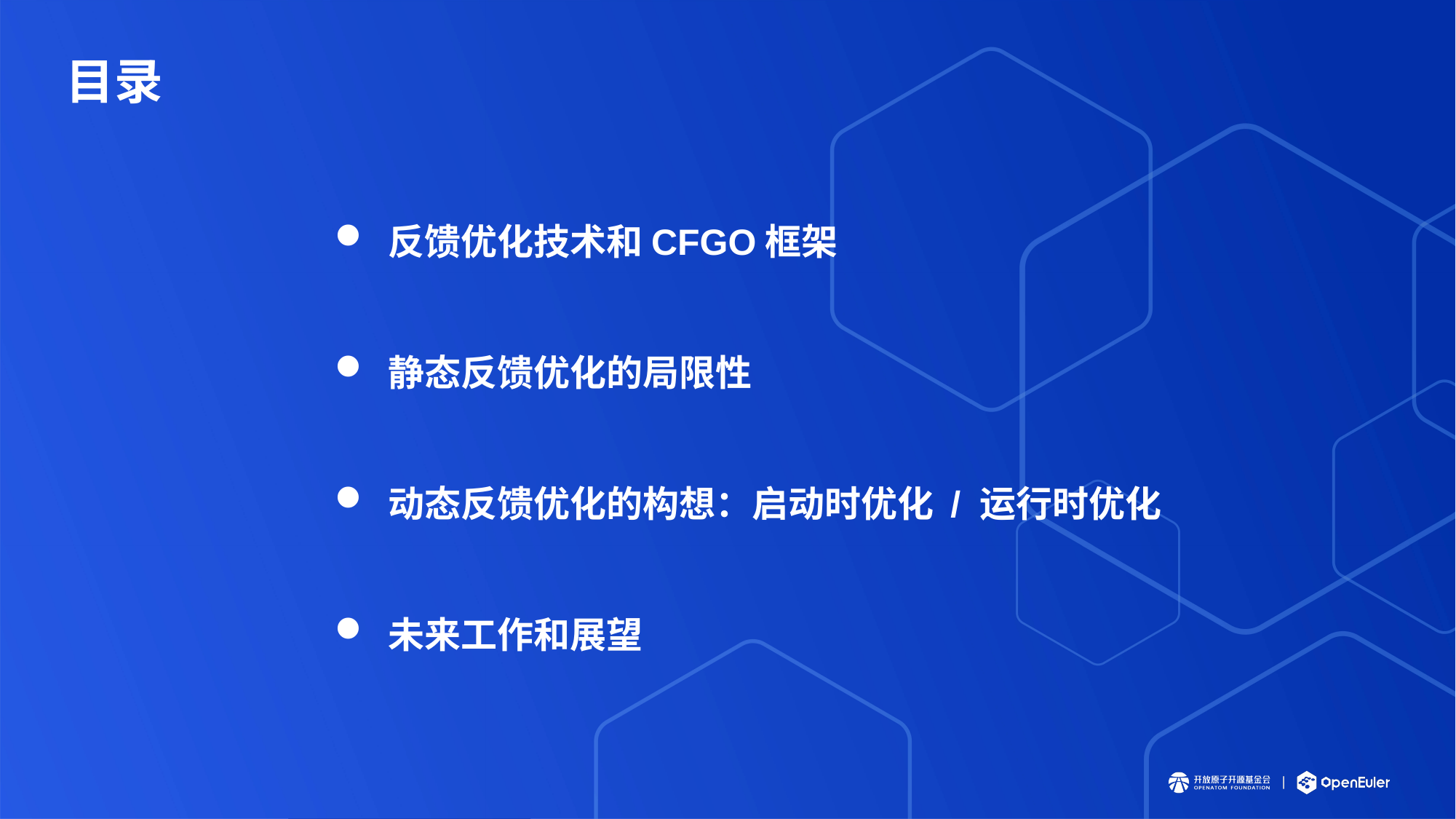

# 目录
 反馈优化技术和CFGO框架
 静态反馈优化的局限性
 动态反馈优化的构想：启动时优化 / 运行时优化
 未来工作和展望